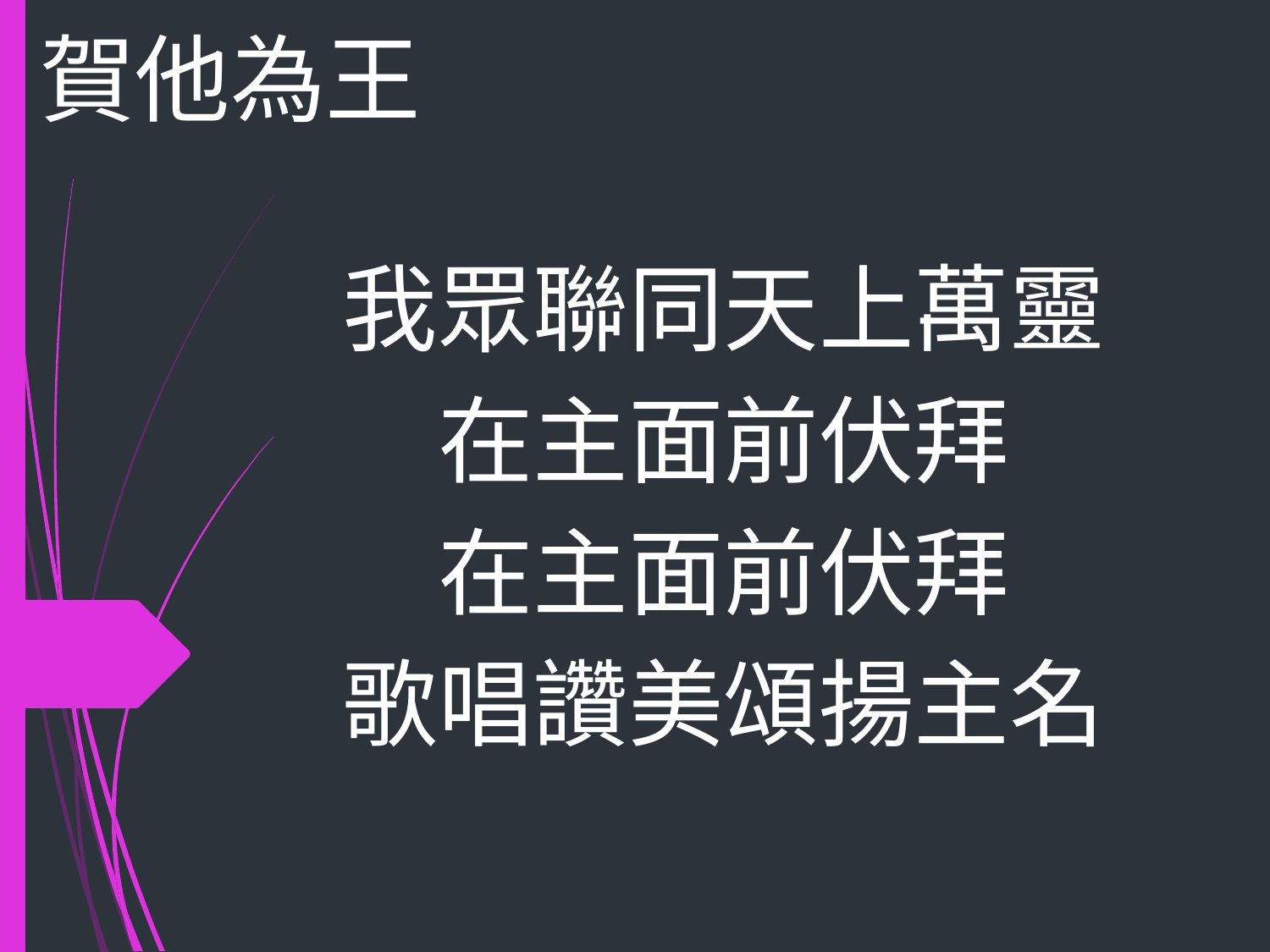

# 賀他為王
我眾聯同天上萬靈
在主面前伏拜
在主面前伏拜
歌唱讚美頌揚主名